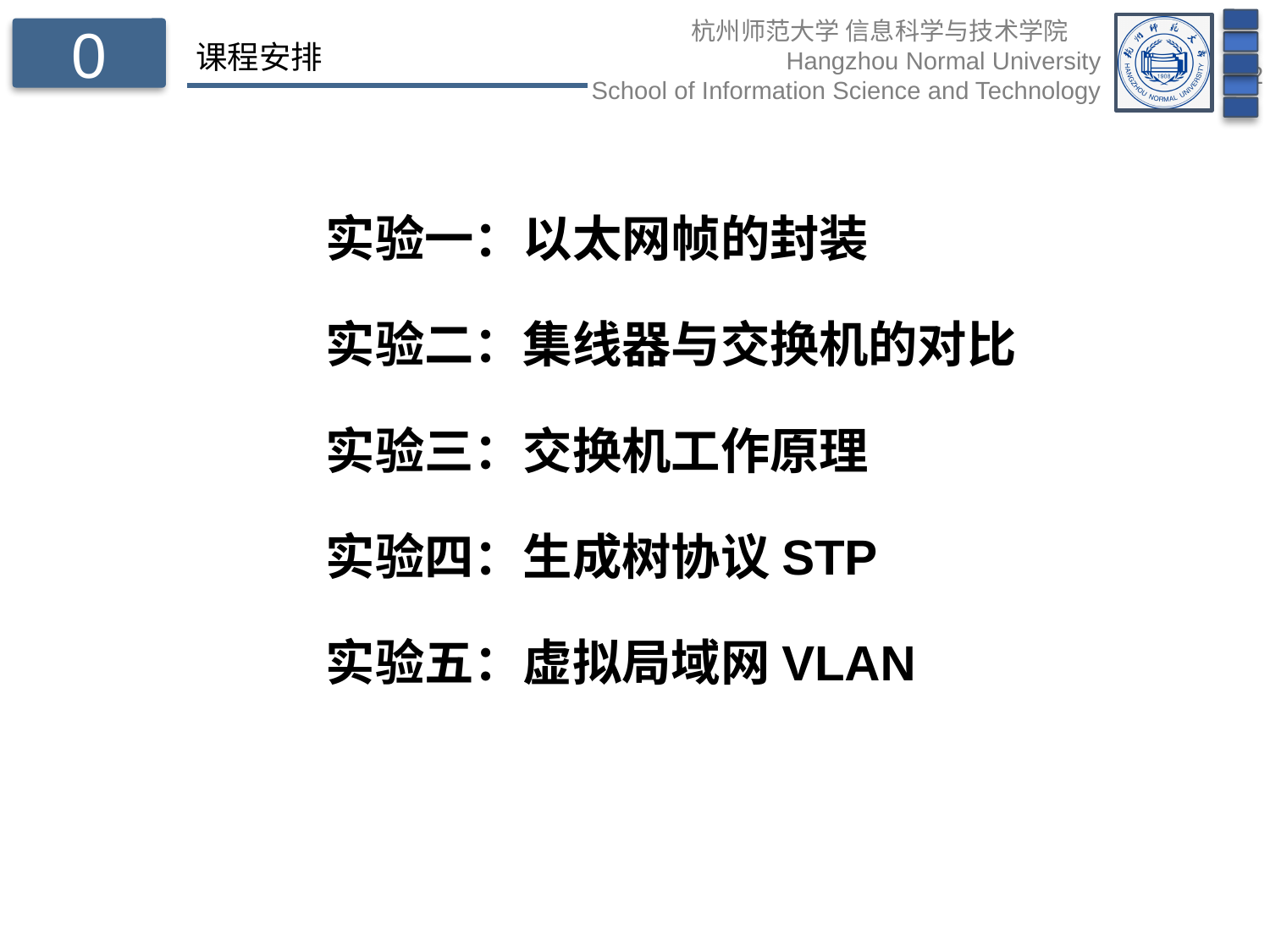

0
课程安排
实验一：以太网帧的封装
实验二：集线器与交换机的对比
实验三：交换机工作原理
实验四：生成树协议STP
实验五：虚拟局域网VLAN